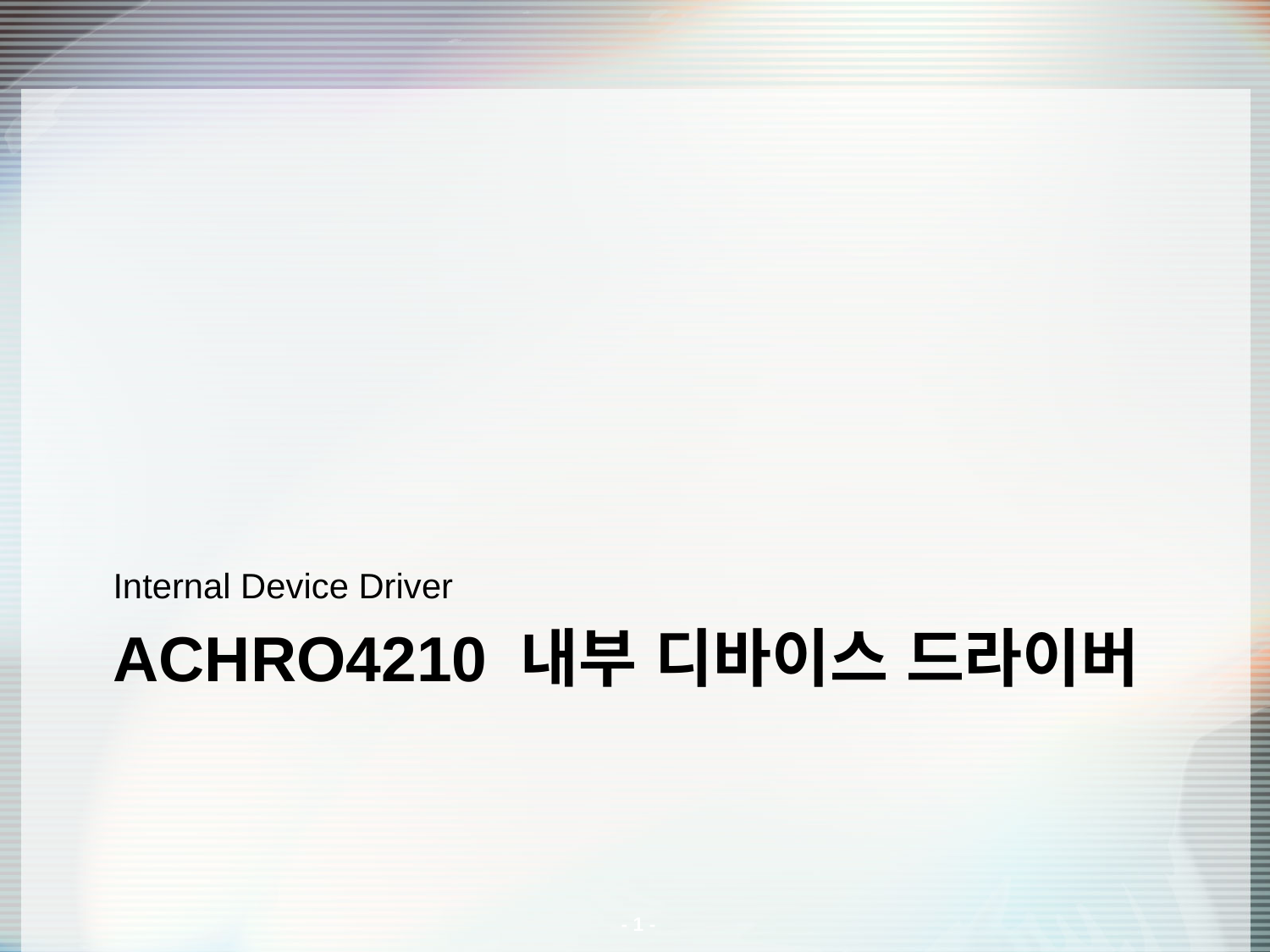

Internal Device Driver
# Achro4210 내부 디바이스 드라이버